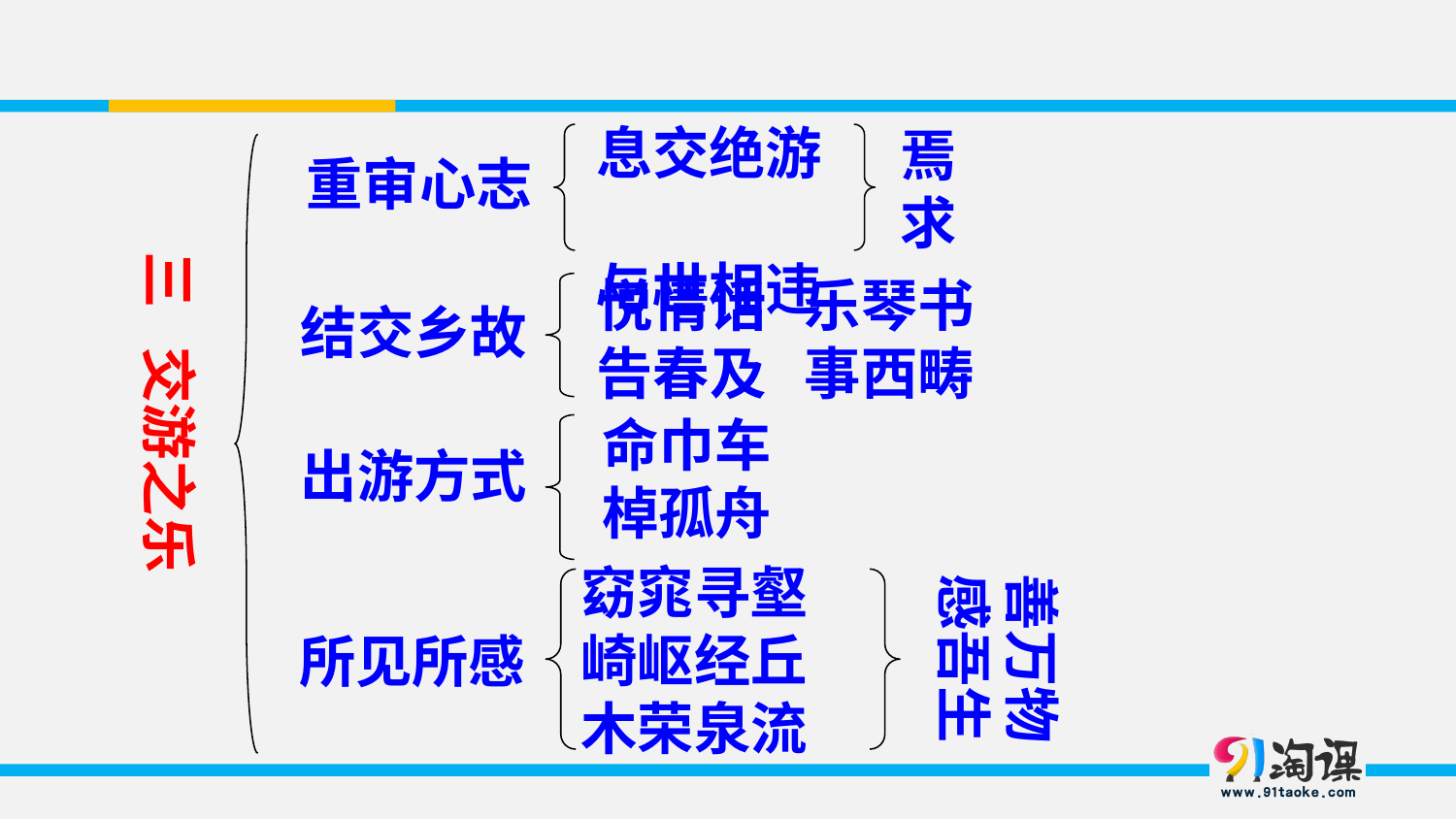

息交绝游
与世相违
焉求

重审心志
三   交游之乐
悦情话   乐琴书
告春及   事西畴

结交乡故
命巾车
棹孤舟

出游方式
窈窕寻壑　崎岖经丘　木荣泉流
善万物感吾生

所见所感